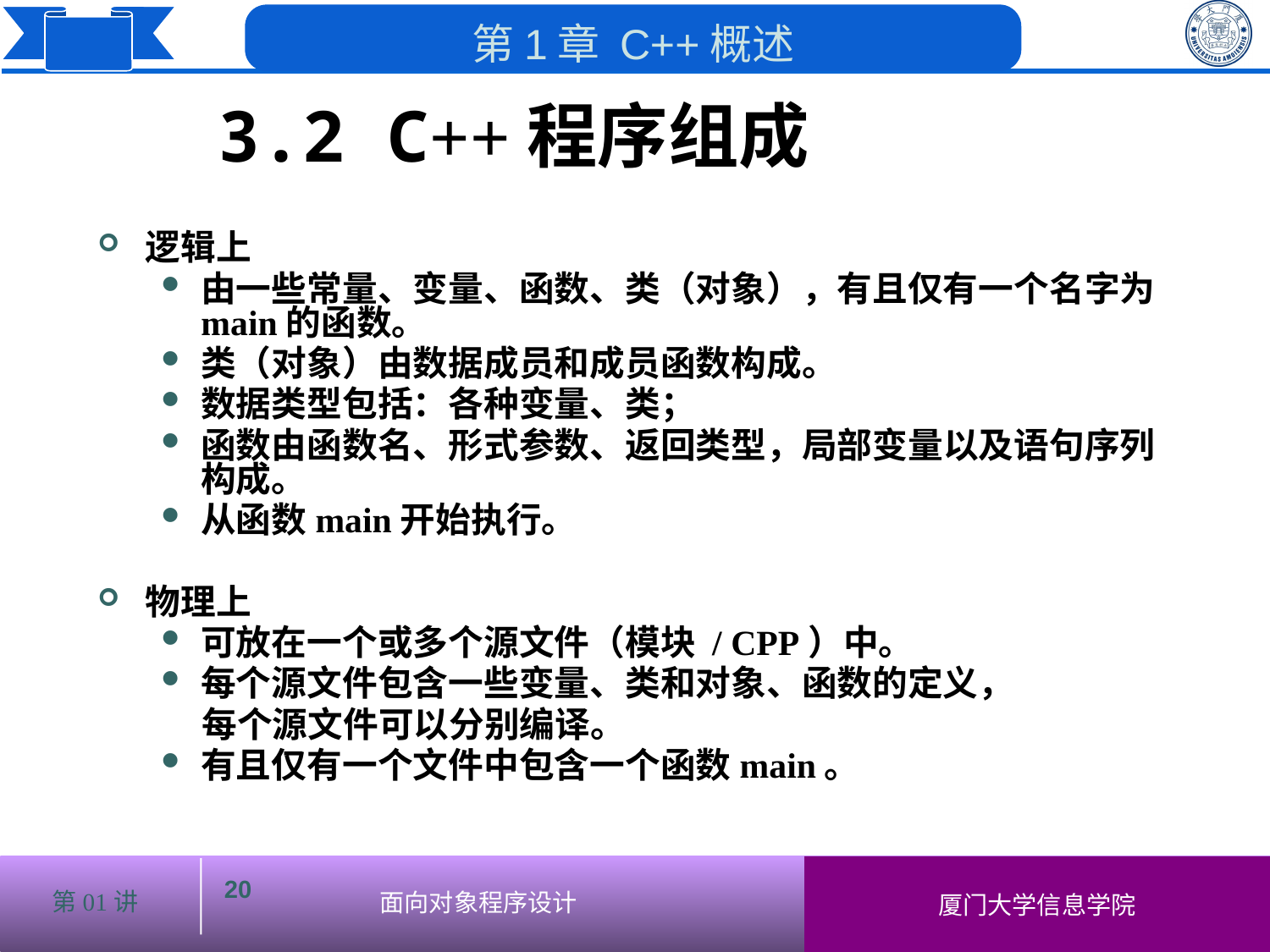

3.2 C++程序组成
逻辑上
由一些常量、变量、函数、类（对象），有且仅有一个名字为main的函数。
类（对象）由数据成员和成员函数构成。
数据类型包括：各种变量、类；
函数由函数名、形式参数、返回类型，局部变量以及语句序列构成。
从函数main开始执行。

物理上
可放在一个或多个源文件（模块 / CPP）中。
每个源文件包含一些变量、类和对象、函数的定义，
    每个源文件可以分别编译。
有且仅有一个文件中包含一个函数main。

20